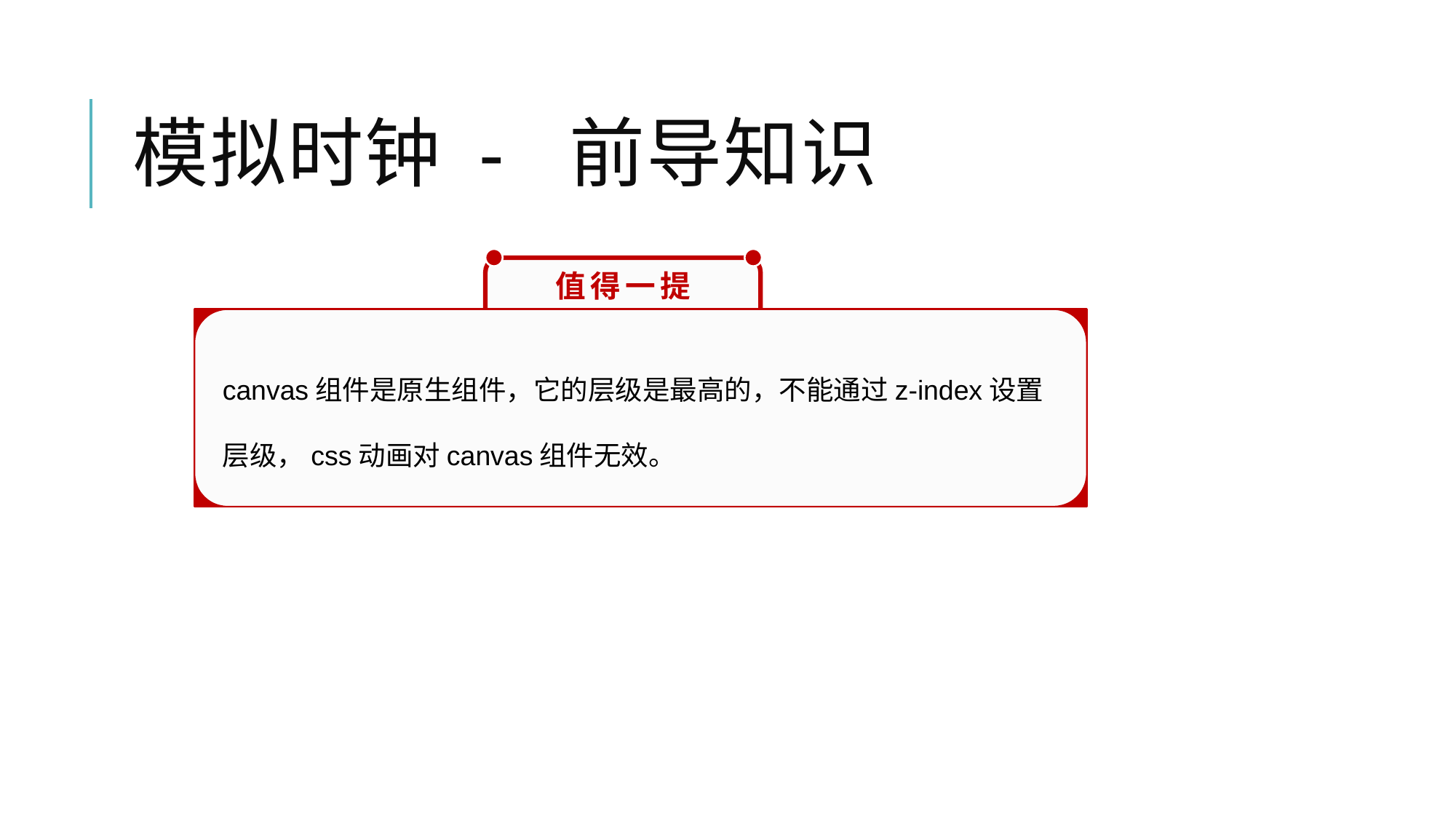

# 模拟时钟 -  前导知识

值得一提

canvas组件是原生组件，它的层级是最高的，不能通过z-index设置层级，css动画对canvas组件无效。